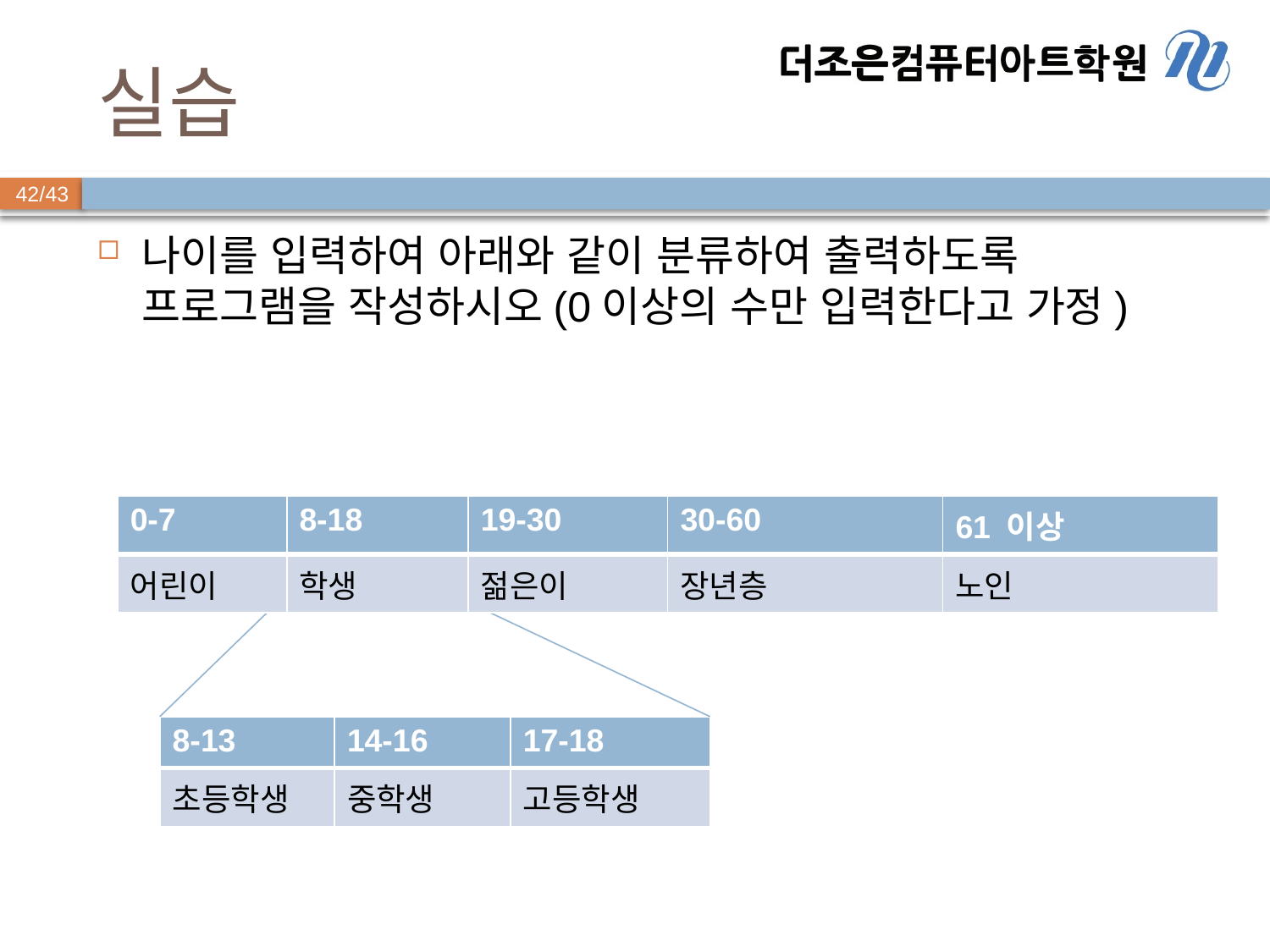

# 실습
나이를 입력하여 아래와 같이 분류하여 출력하도록 프로그램을 작성하시오(0이상의 수만 입력한다고 가정)

| 0-7 | 8-18 | 19-30 | 30-60 | 61 이상 |
| --- | --- | --- | --- | --- |
| 어린이 | 학생 | 젊은이 | 장년층 | 노인 |
| 8-13 | 14-16 | 17-18 |
| --- | --- | --- |
| 초등학생 | 중학생 | 고등학생 |